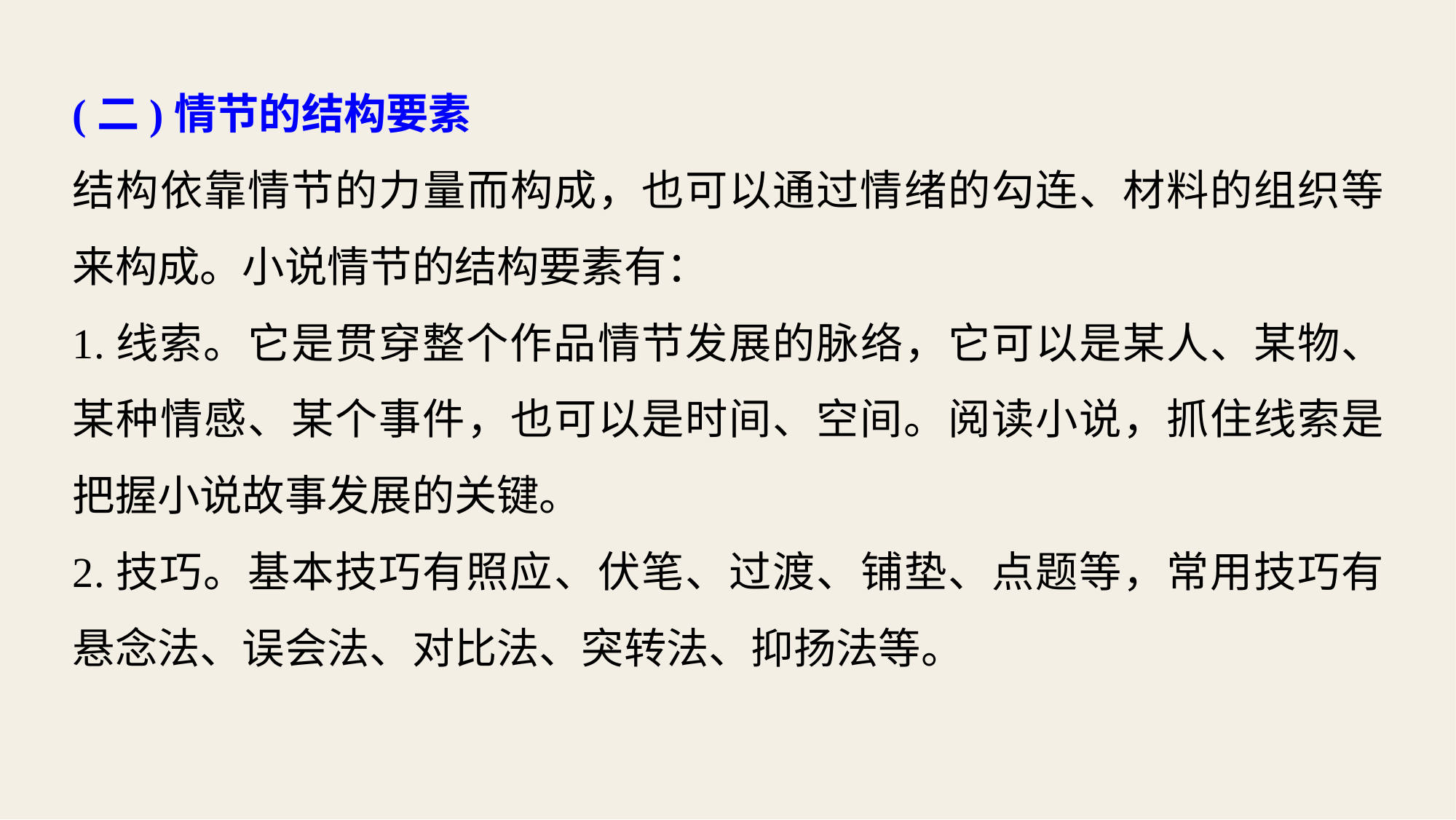

(二)情节的结构要素
结构依靠情节的力量而构成，也可以通过情绪的勾连、材料的组织等来构成。小说情节的结构要素有：
1.线索。它是贯穿整个作品情节发展的脉络，它可以是某人、某物、某种情感、某个事件，也可以是时间、空间。阅读小说，抓住线索是把握小说故事发展的关键。
2.技巧。基本技巧有照应、伏笔、过渡、铺垫、点题等，常用技巧有悬念法、误会法、对比法、突转法、抑扬法等。